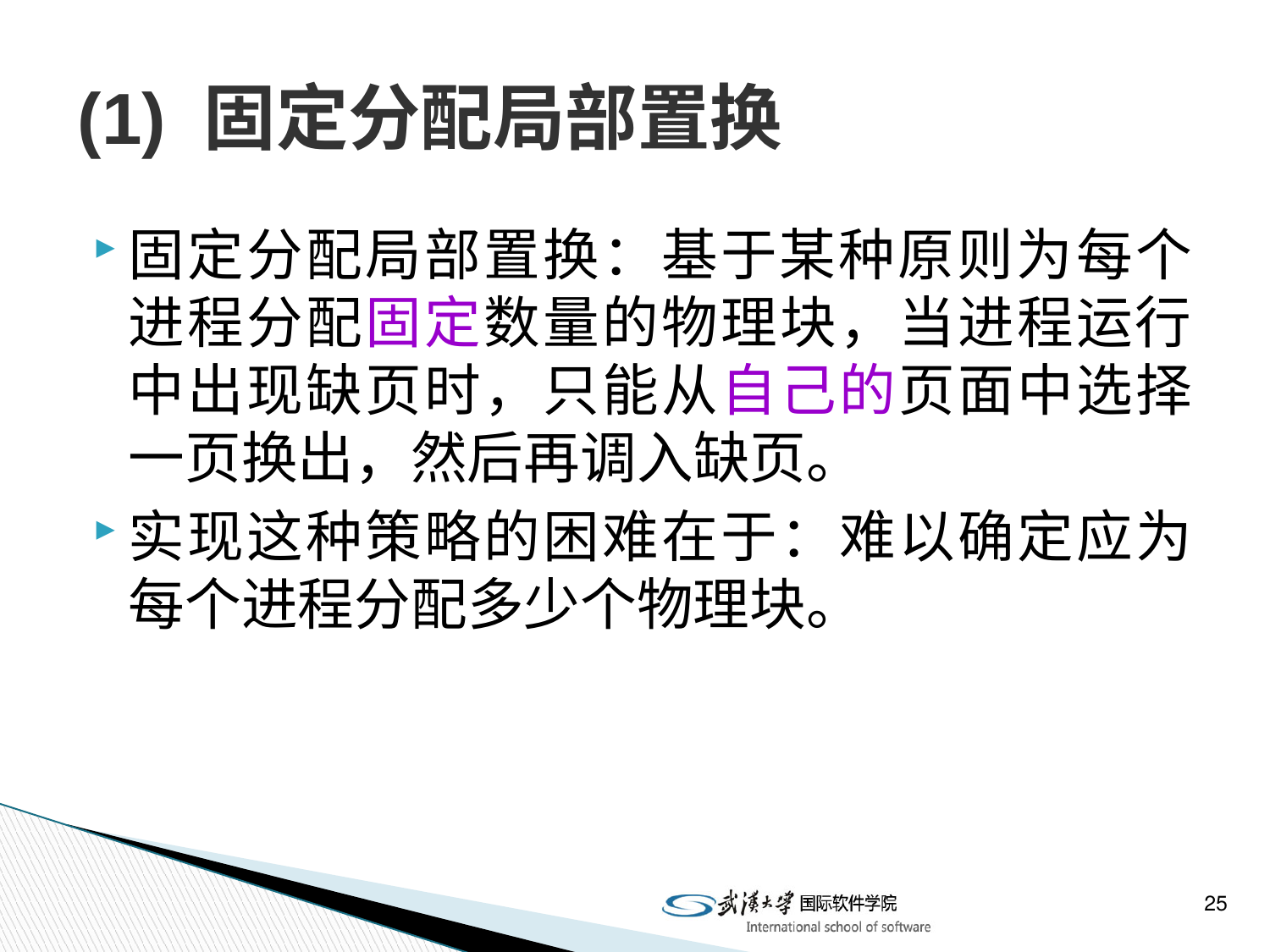

# (1) 固定分配局部置换
固定分配局部置换：基于某种原则为每个进程分配固定数量的物理块，当进程运行中出现缺页时，只能从自己的页面中选择一页换出，然后再调入缺页。
实现这种策略的困难在于：难以确定应为每个进程分配多少个物理块。